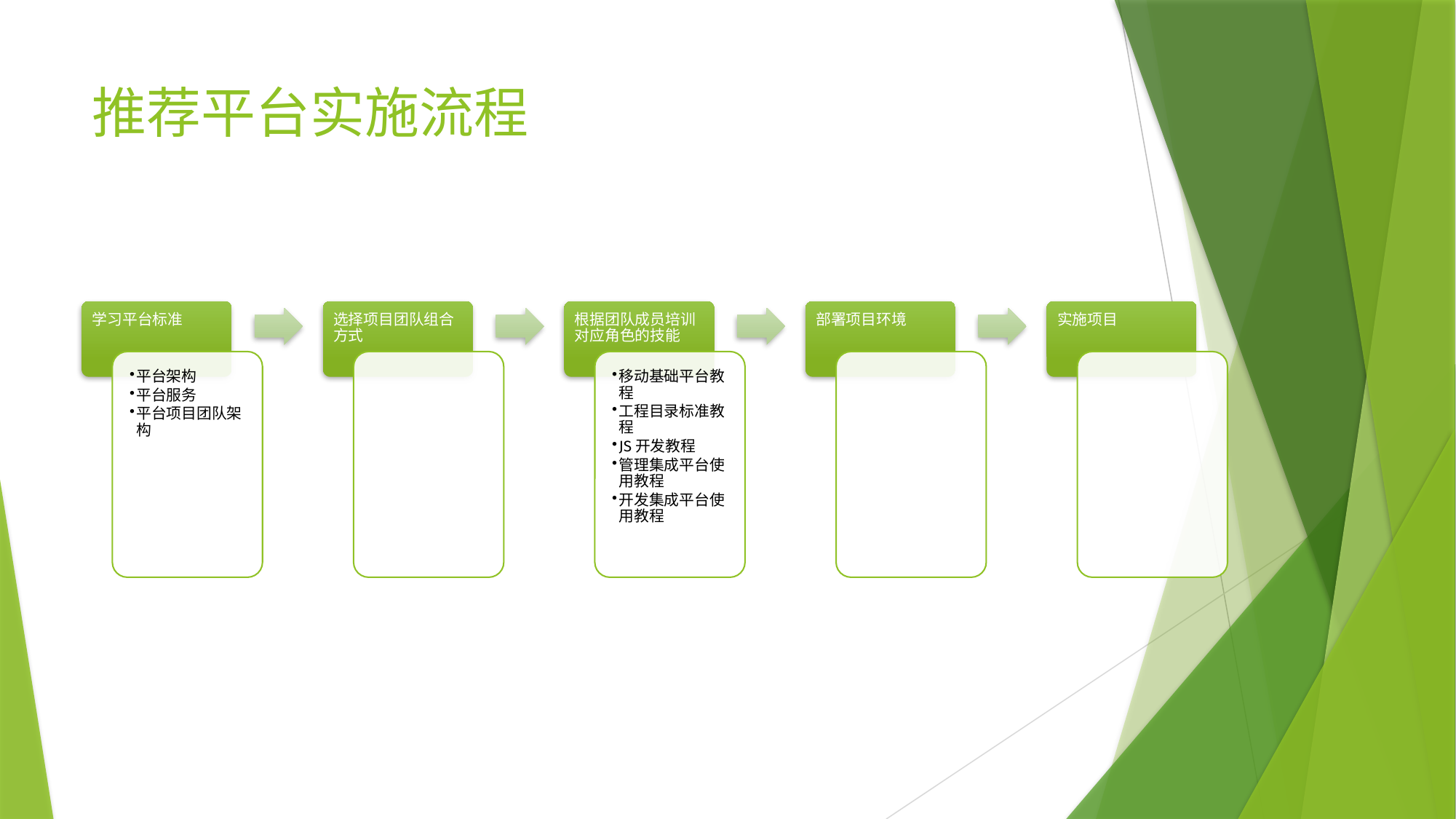

# 推荐平台实施流程
学习平台标准
平台架构
平台服务
平台项目团队架构

选择项目团队组合方式

根据团队成员培训对应角色的技能
移动基础平台教程
工程目录标准教程
JS开发教程
管理集成平台使用教程
开发集成平台使用教程

部署项目环境

实施项目